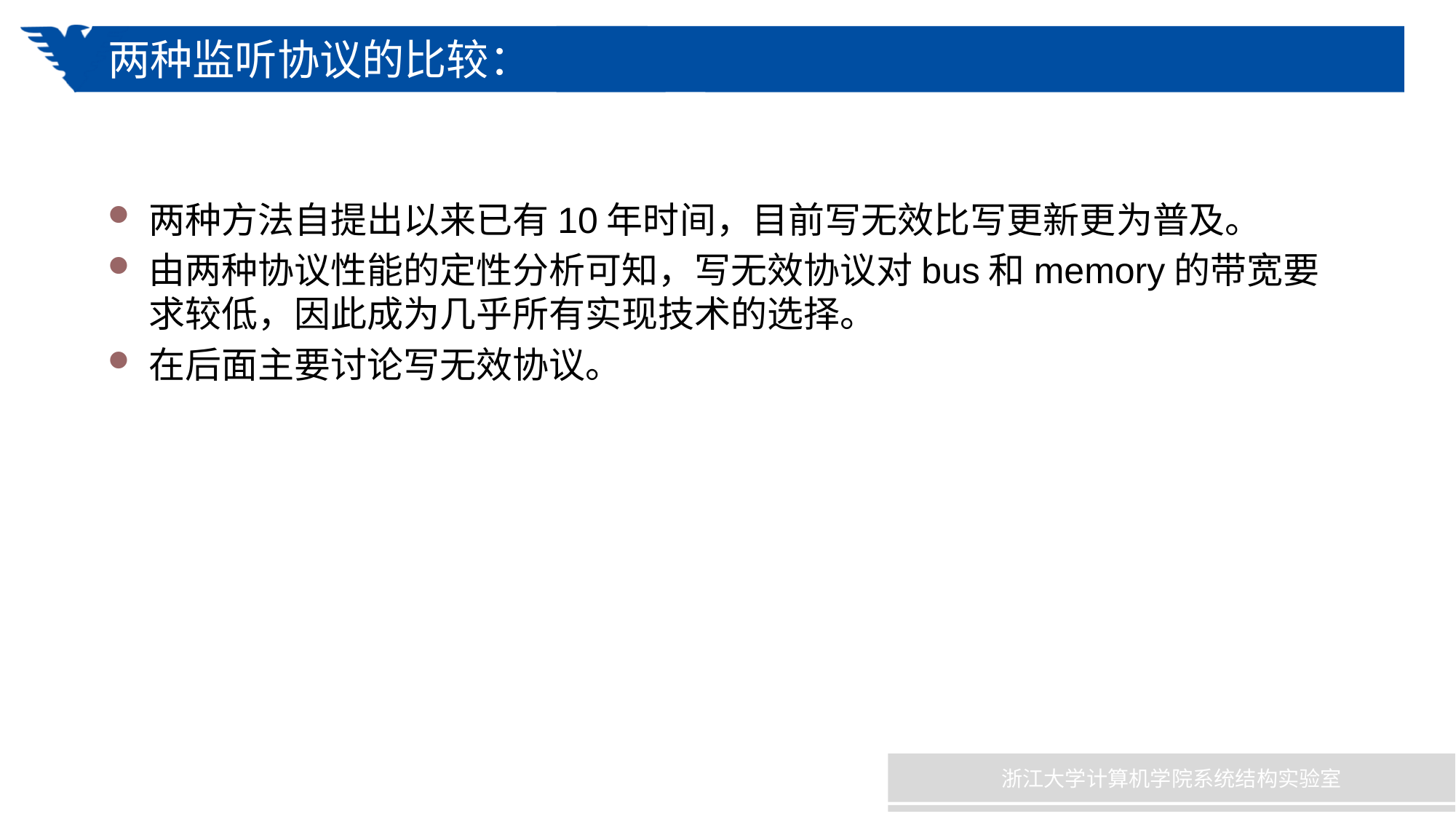

# 两种监听协议的比较：
两种方法自提出以来已有10年时间，目前写无效比写更新更为普及。
由两种协议性能的定性分析可知，写无效协议对bus和memory的带宽要求较低，因此成为几乎所有实现技术的选择。
在后面主要讨论写无效协议。